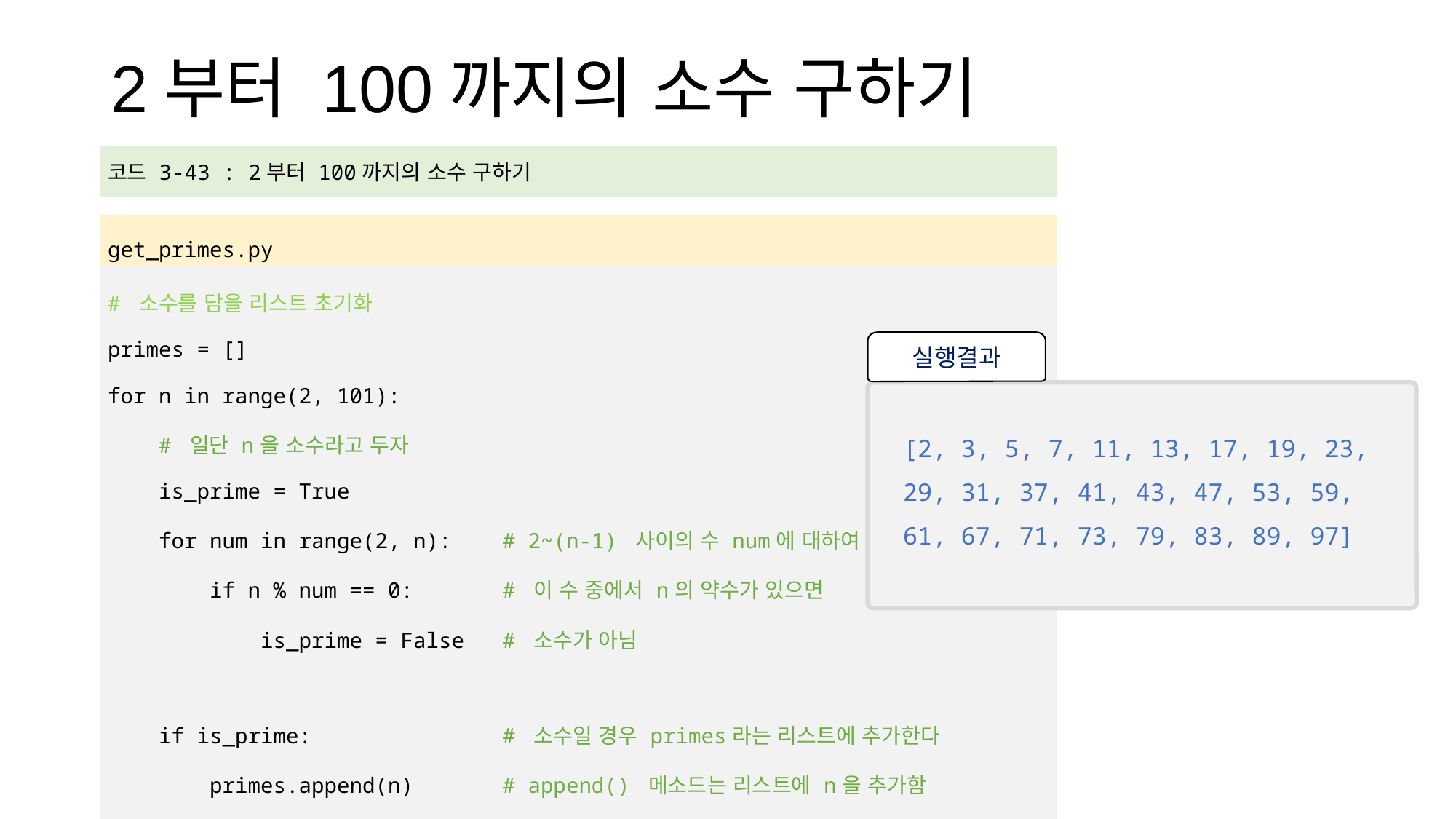

# 2부터 100까지의 소수 구하기
| 코드 3-43 : 2부터 100까지의 소수 구하기 |
| --- |
|  |
| get\_primes.py |
| # 소수를 담을 리스트 초기화 primes = [] for n in range(2, 101): # 일단 n을 소수라고 두자 is\_prime = True for num in range(2, n): # 2~(n-1) 사이의 수 num에 대하여 if n % num == 0: # 이 수 중에서 n의 약수가 있으면 is\_prime = False # 소수가 아님 if is\_prime: # 소수일 경우 primes라는 리스트에 추가한다 primes.append(n) # append() 메소드는 리스트에 n을 추가함 print(primes) |
실행결과

[2, 3, 5, 7, 11, 13, 17, 19, 23, 29, 31, 37, 41, 43, 47, 53, 59, 61, 67, 71, 73, 79, 83, 89, 97]